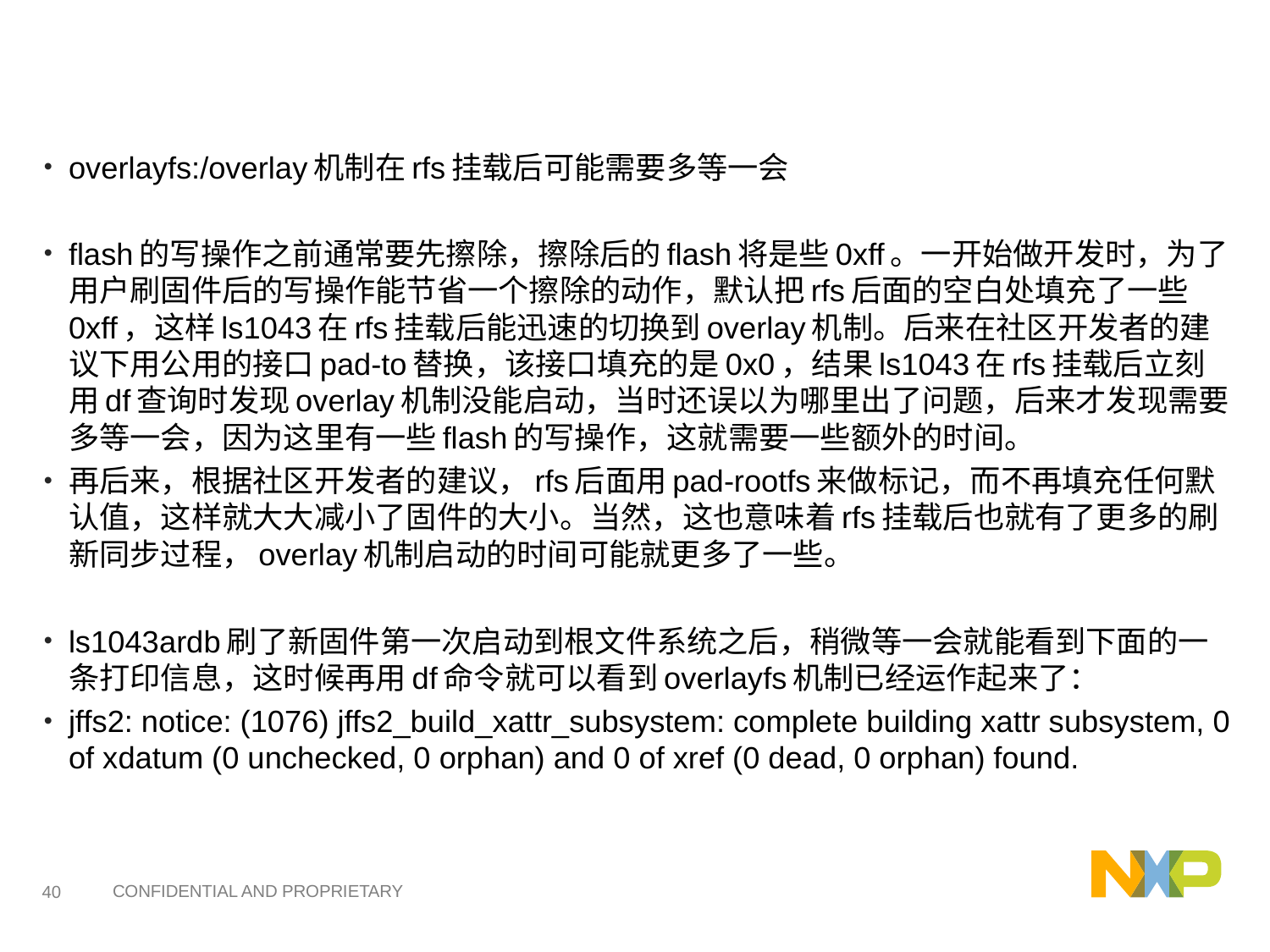

#
overlayfs:/overlay机制在rfs挂载后可能需要多等一会

flash的写操作之前通常要先擦除，擦除后的flash将是些0xff。一开始做开发时，为了用户刷固件后的写操作能节省一个擦除的动作，默认把rfs后面的空白处填充了一些0xff，这样ls1043在rfs挂载后能迅速的切换到overlay机制。后来在社区开发者的建议下用公用的接口pad-to替换，该接口填充的是0x0，结果ls1043在rfs挂载后立刻用df查询时发现overlay机制没能启动，当时还误以为哪里出了问题，后来才发现需要多等一会，因为这里有一些flash的写操作，这就需要一些额外的时间。
再后来，根据社区开发者的建议，rfs后面用pad-rootfs来做标记，而不再填充任何默认值，这样就大大减小了固件的大小。当然，这也意味着rfs挂载后也就有了更多的刷新同步过程，overlay机制启动的时间可能就更多了一些。

ls1043ardb刷了新固件第一次启动到根文件系统之后，稍微等一会就能看到下面的一条打印信息，这时候再用df命令就可以看到overlayfs机制已经运作起来了：
jffs2: notice: (1076) jffs2_build_xattr_subsystem: complete building xattr subsystem, 0 of xdatum (0 unchecked, 0 orphan) and 0 of xref (0 dead, 0 orphan) found.